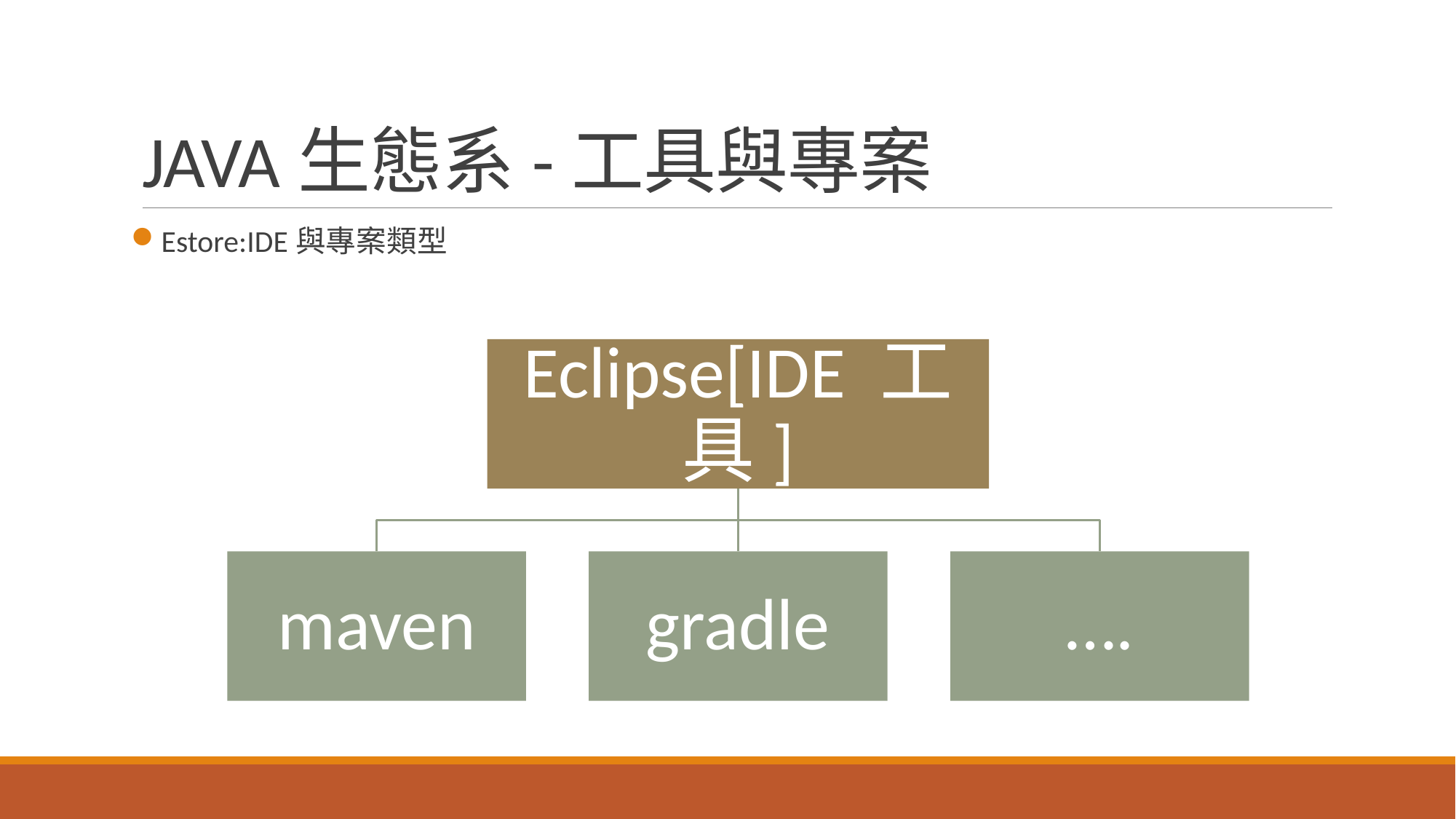

# JAVA生態系-工具與專案
Estore:IDE與專案類型
Eclipse[IDE 工具]
maven
gradle
….